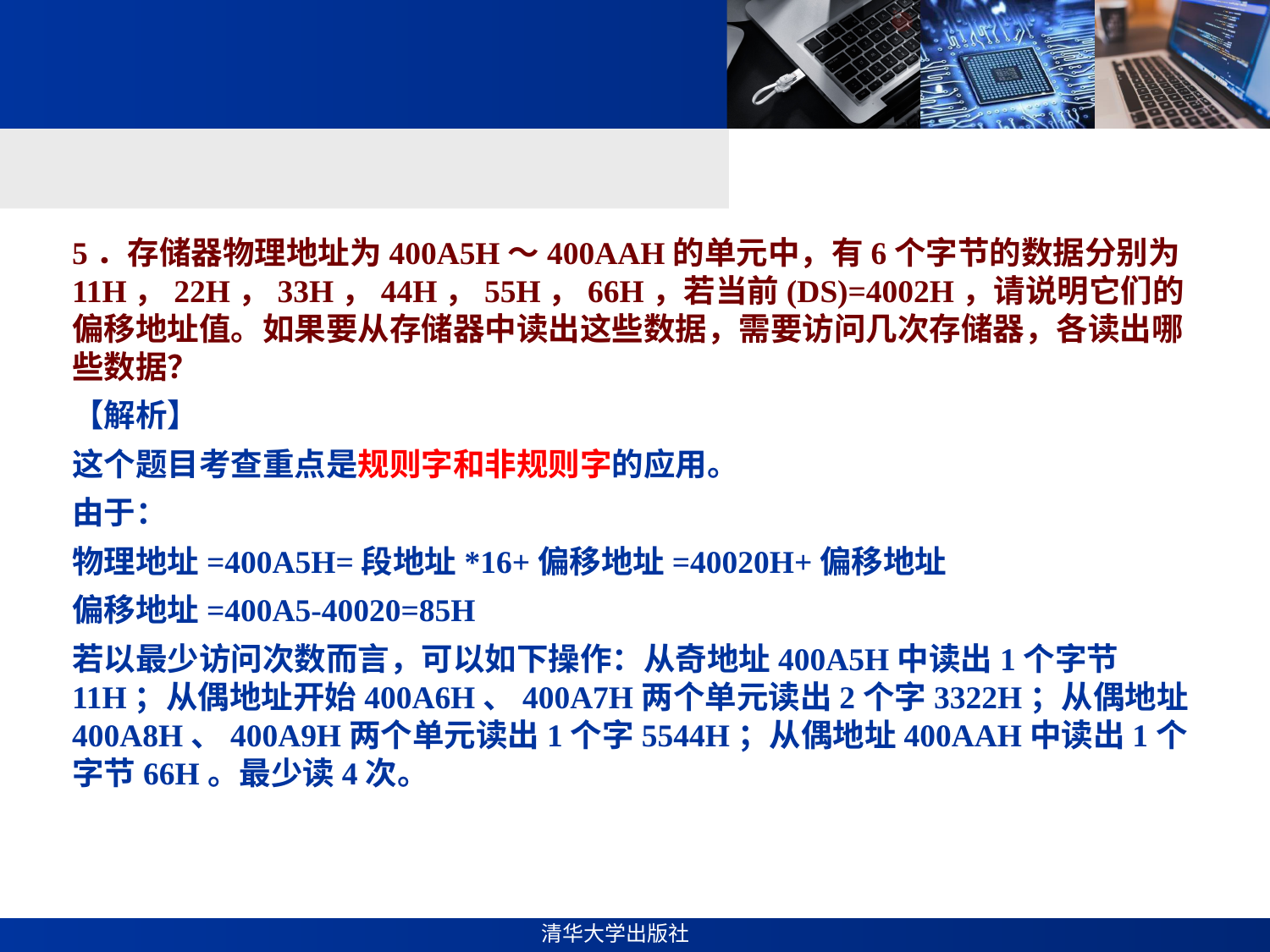

#

5．存储器物理地址为400A5H～400AAH的单元中，有6个字节的数据分别为11H，22H，33H，44H，55H，66H，若当前(DS)=4002H，请说明它们的偏移地址值。如果要从存储器中读出这些数据，需要访问几次存储器，各读出哪些数据？
【解析】
这个题目考查重点是规则字和非规则字的应用。
由于：
物理地址=400A5H=段地址*16+偏移地址=40020H+偏移地址
偏移地址=400A5-40020=85H
若以最少访问次数而言，可以如下操作：从奇地址400A5H中读出1个字节11H；从偶地址开始400A6H、400A7H两个单元读出2个字3322H；从偶地址400A8H、400A9H两个单元读出1个字5544H；从偶地址400AAH中读出1个字节66H。最少读4次。